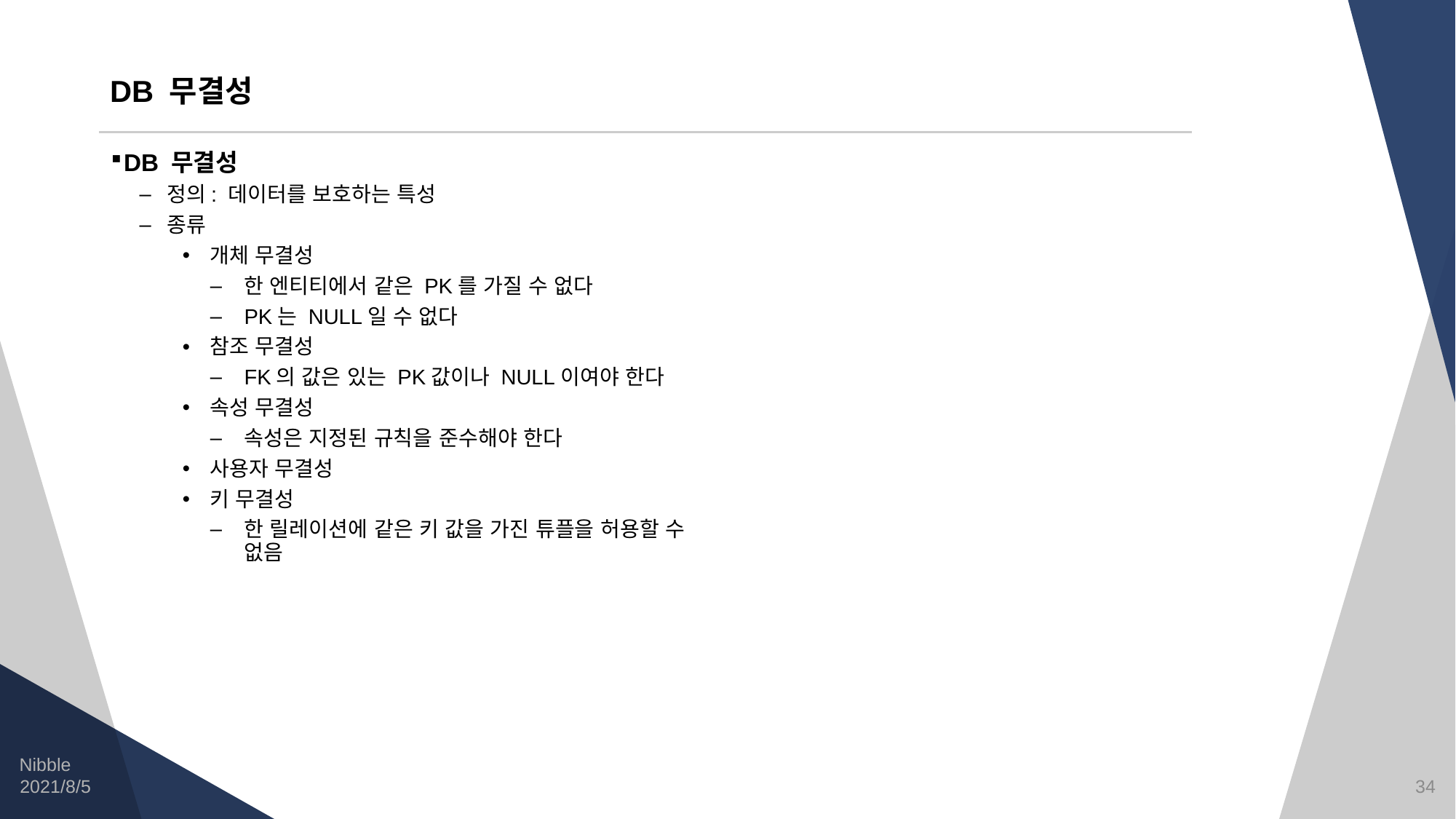

# DB 무결성

DB 무결성
정의: 데이터를 보호하는 특성
종류
개체 무결성
한 엔티티에서 같은 PK를 가질 수 없다
PK는 NULL일 수 없다
참조 무결성
FK의 값은 있는 PK값이나 NULL이여야 한다
속성 무결성
속성은 지정된 규칙을 준수해야 한다
사용자 무결성
키 무결성
한 릴레이션에 같은 키 값을 가진 튜플을 허용할 수 없음
Nibble
2021/8/5
34